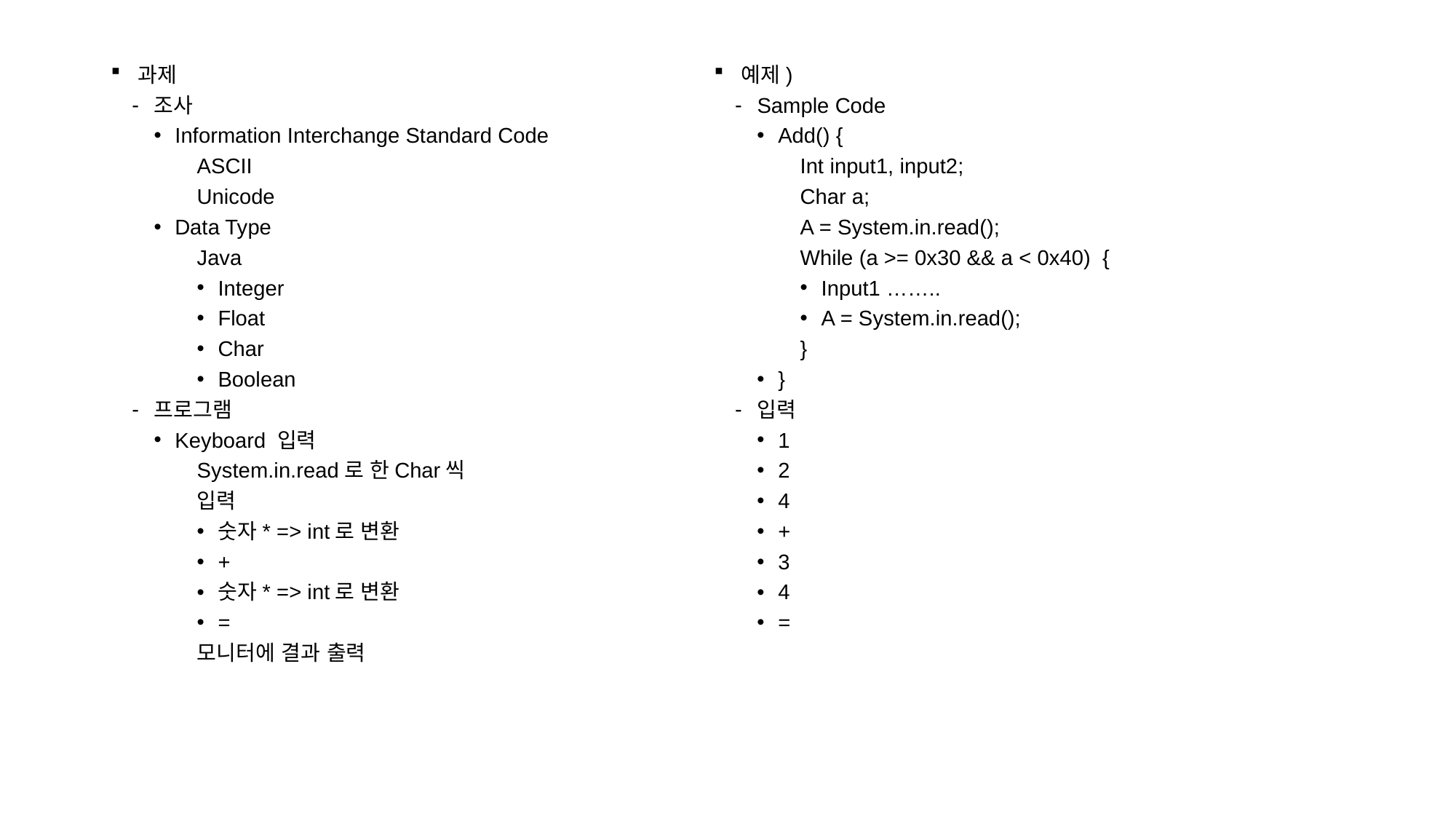

과제
조사
Information Interchange Standard Code
ASCII
Unicode
Data Type
Java
Integer
Float
Char
Boolean
프로그램
Keyboard 입력
System.in.read로 한Char씩
입력
숫자* => int로 변환
+
숫자* => int로 변환
=
모니터에 결과 출력

예제)
Sample Code
Add() {
Int input1, input2;
Char a;
A = System.in.read();
While (a >= 0x30 && a < 0x40)  {
Input1 ……..
A = System.in.read();
}
}
입력
1
2
4
+
3
4
=